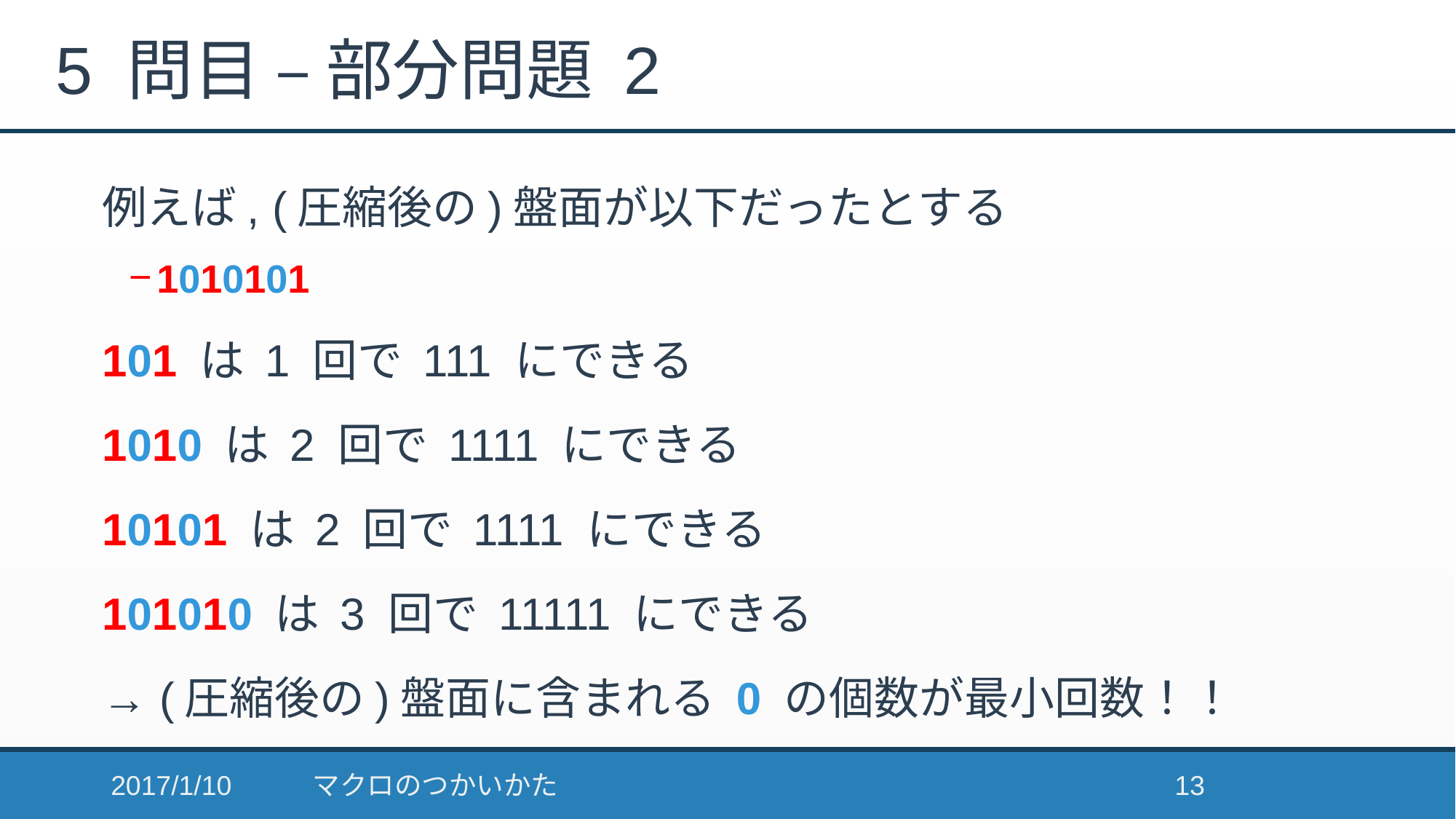

# 5 問目 – 部分問題 2
例えば, (圧縮後の)盤面が以下だったとする
1010101
101 は 1 回で 111 にできる
1010 は 2 回で 1111 にできる
10101 は 2 回で 1111 にできる
101010 は 3 回で 11111 にできる
→ (圧縮後の)盤面に含まれる 0 の個数が最小回数！！
2017/1/10
マクロのつかいかた
13